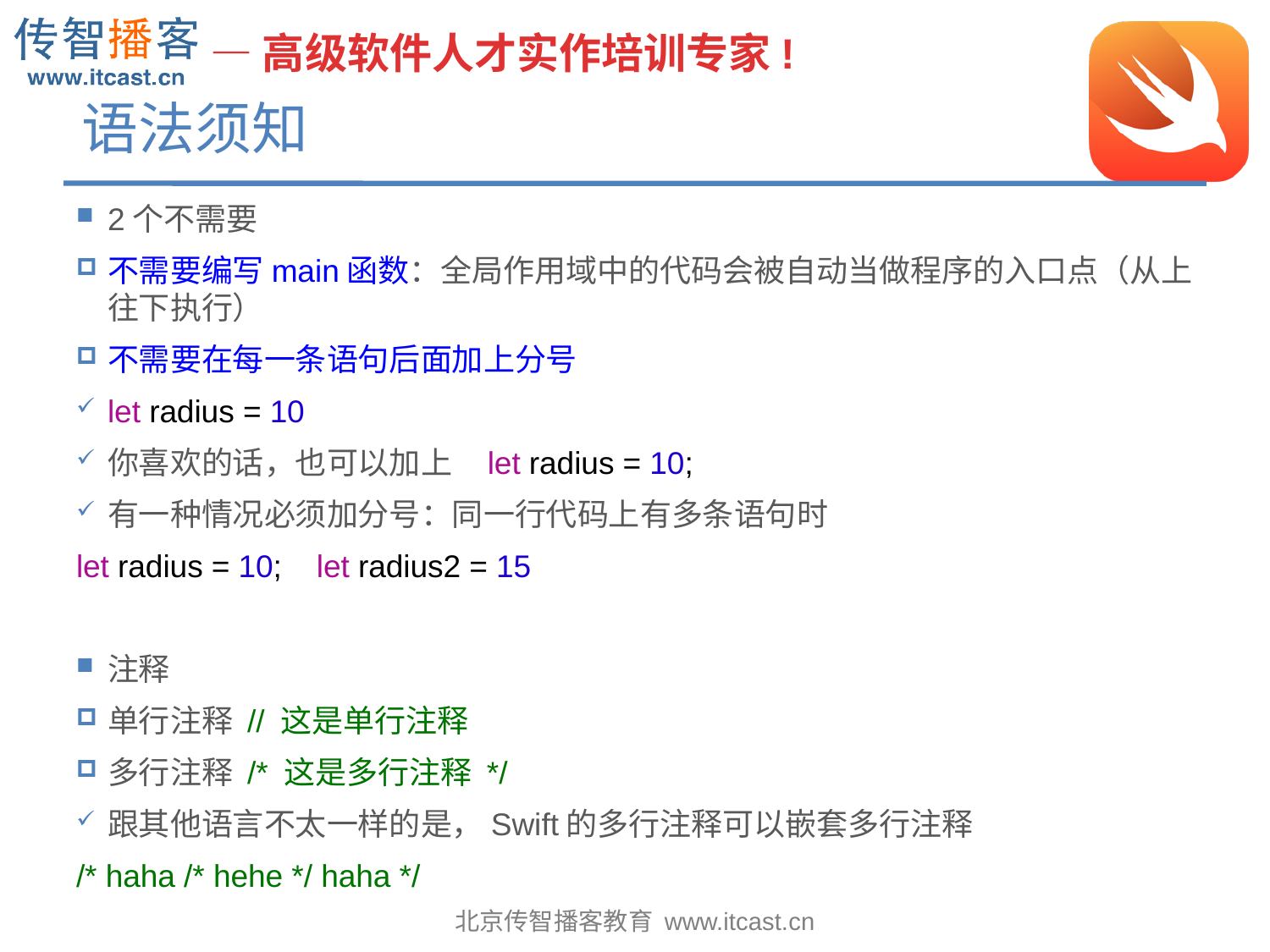

# 语法须知
2个不需要
不需要编写main函数：全局作用域中的代码会被自动当做程序的入口点（从上往下执行）
不需要在每一条语句后面加上分号
let radius = 10
你喜欢的话，也可以加上    let radius = 10;
有一种情况必须加分号：同一行代码上有多条语句时
let radius = 10;    let radius2 = 15

注释
单行注释 // 这是单行注释
多行注释 /* 这是多行注释 */
跟其他语言不太一样的是，Swift的多行注释可以嵌套多行注释
/* haha /* hehe */ haha */